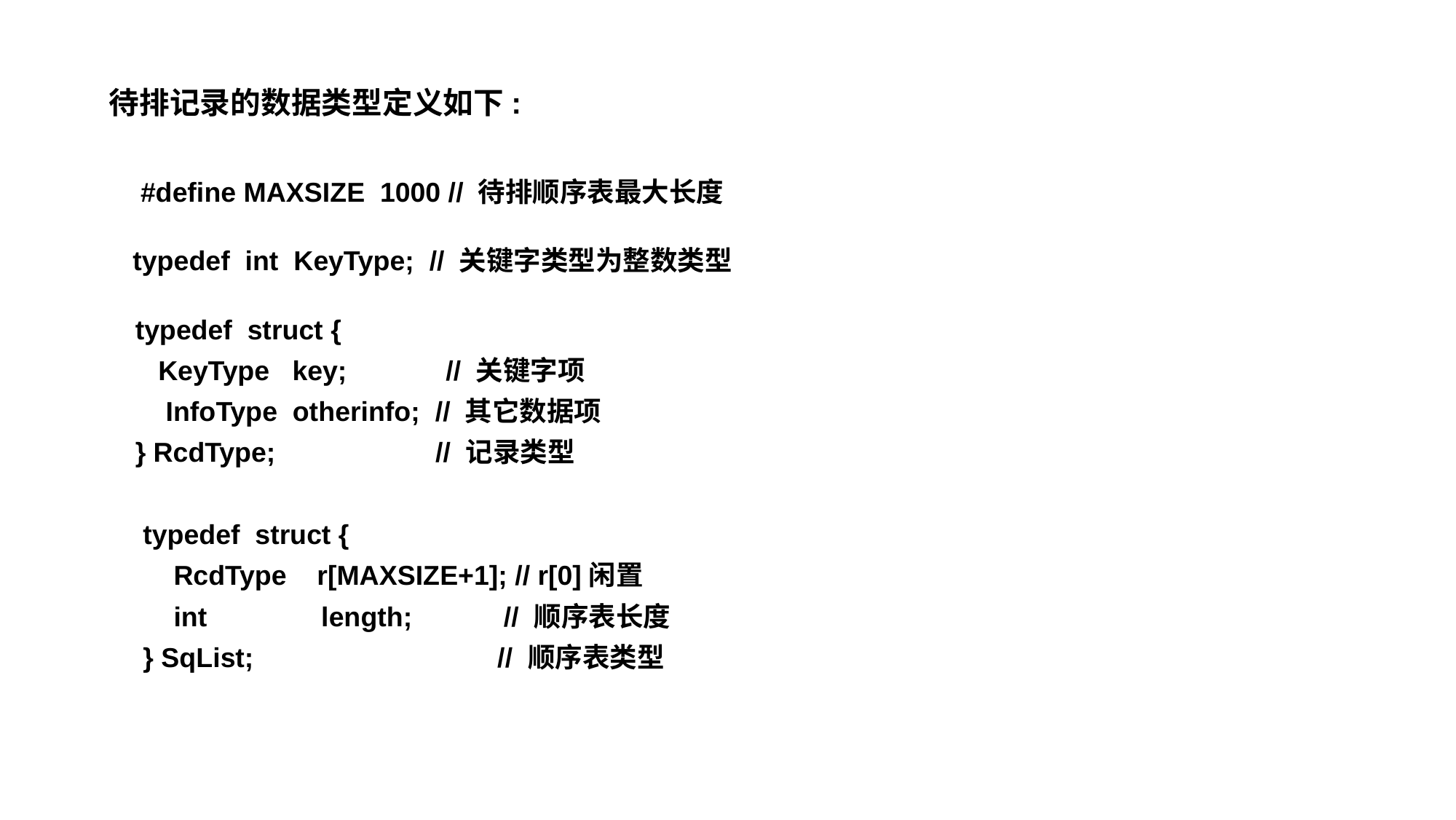

待排记录的数据类型定义如下:
#define MAXSIZE  1000 // 待排顺序表最大长度
typedef  int  KeyType;  // 关键字类型为整数类型
typedef  struct {
   KeyType   key;             // 关键字项
    InfoType  otherinfo;  // 其它数据项
} RcdType;                     // 记录类型
typedef  struct {
    RcdType    r[MAXSIZE+1]; // r[0]闲置
    int               length;            // 顺序表长度
} SqList;                                // 顺序表类型